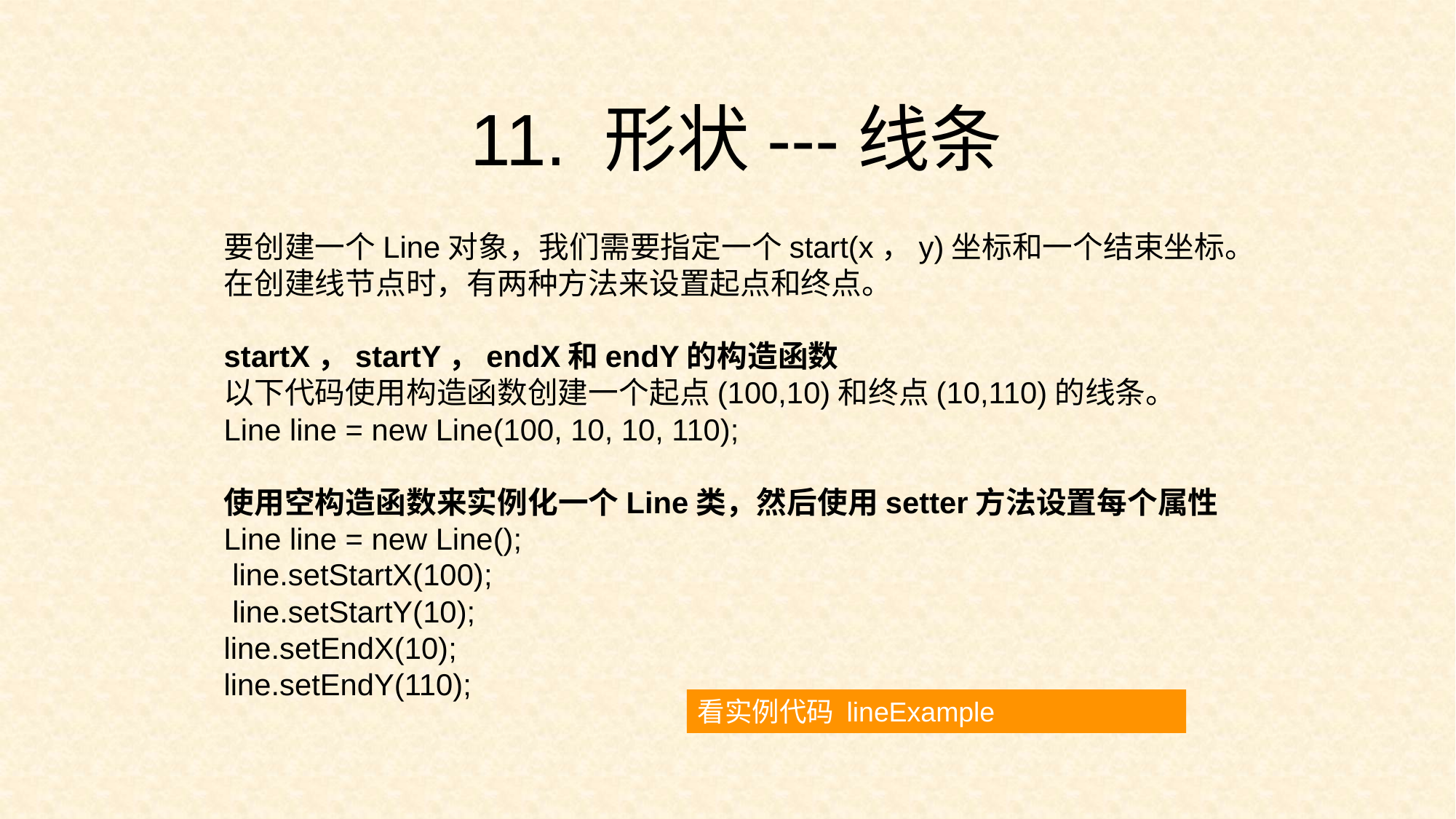

11. 形状---线条
要创建一个Line对象，我们需要指定一个start(x，y)坐标和一个结束坐标。
在创建线节点时，有两种方法来设置起点和终点。

startX，startY，endX和endY的构造函数
以下代码使用构造函数创建一个起点(100,10)和终点(10,110)的线条。
Line line = new Line(100, 10, 10, 110);

使用空构造函数来实例化一个Line类，然后使用setter方法设置每个属性
Line line = new Line();
 line.setStartX(100);
 line.setStartY(10);
line.setEndX(10);
line.setEndY(110);

看实例代码 lineExample